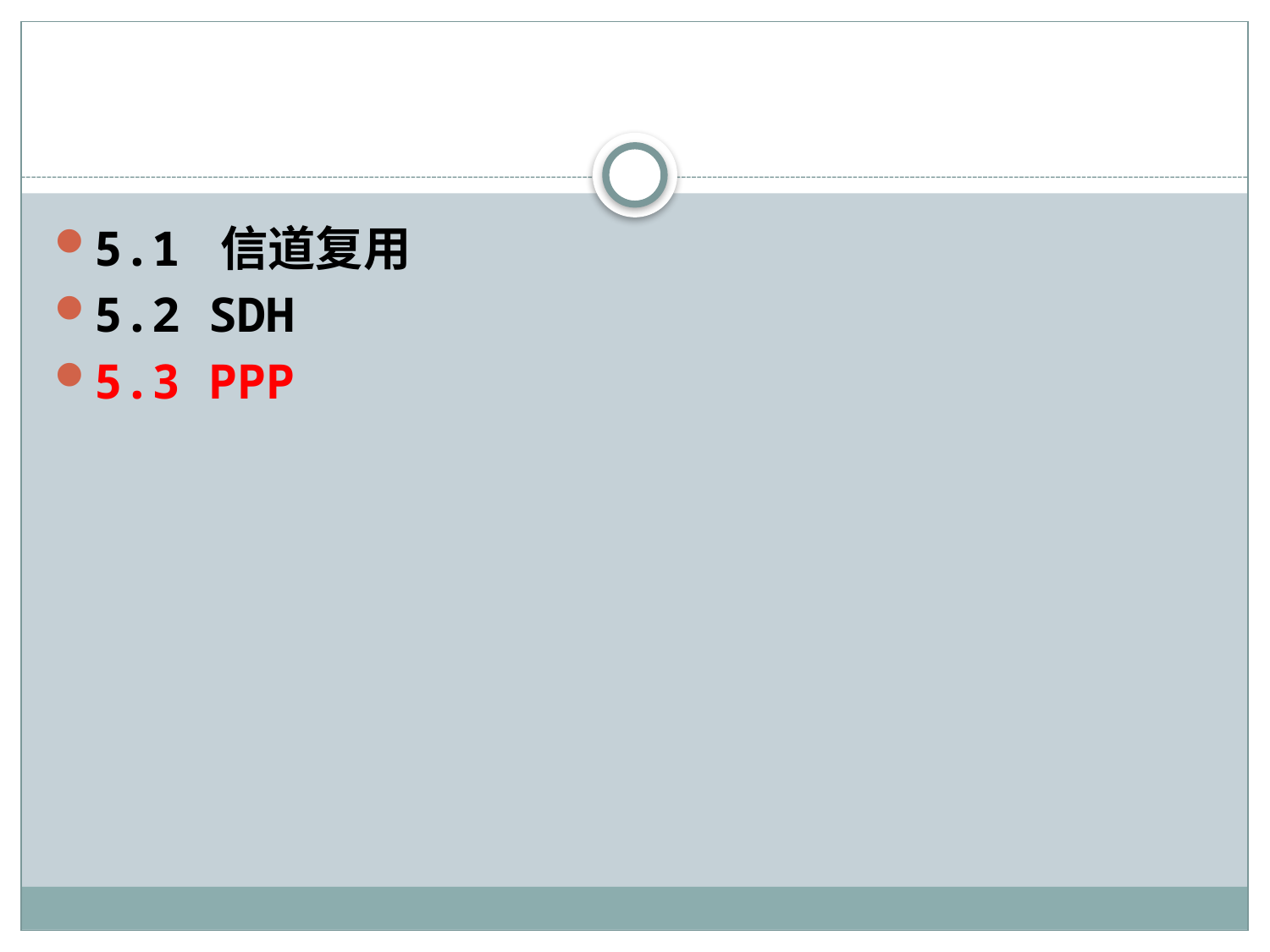

#
5.1 信道复用
5.2 SDH
5.3 PPP